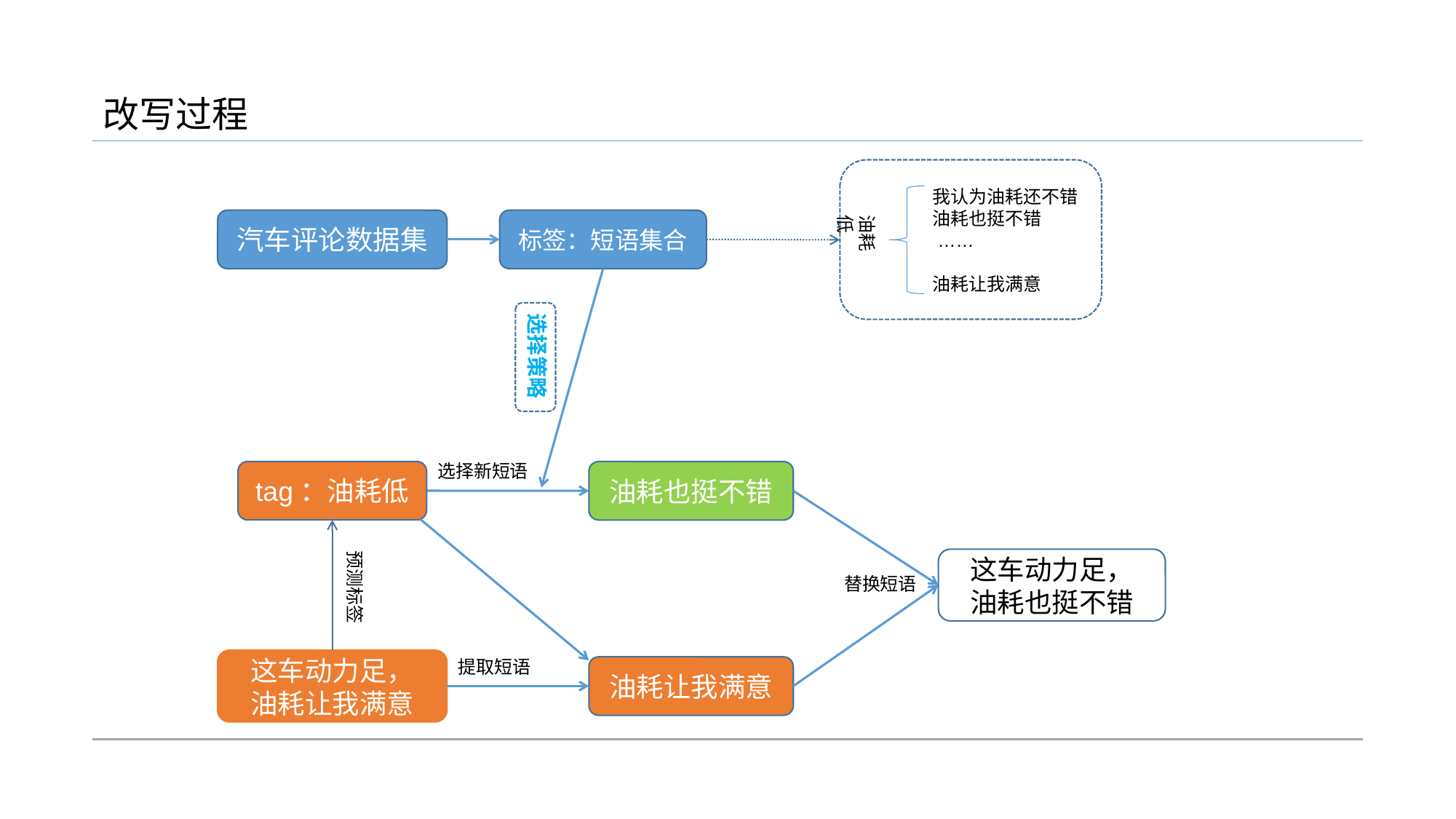

改写过程

我认为油耗还不错
油耗也挺不错
 ……

油耗让我满意

油耗低
汽车评论数据集
标签：短语集合

选择策略
选择新短语
tag：油耗低
油耗也挺不错
预测标签
这车动力足，
油耗也挺不错
替换短语
这车动力足，
油耗让我满意
提取短语
油耗让我满意